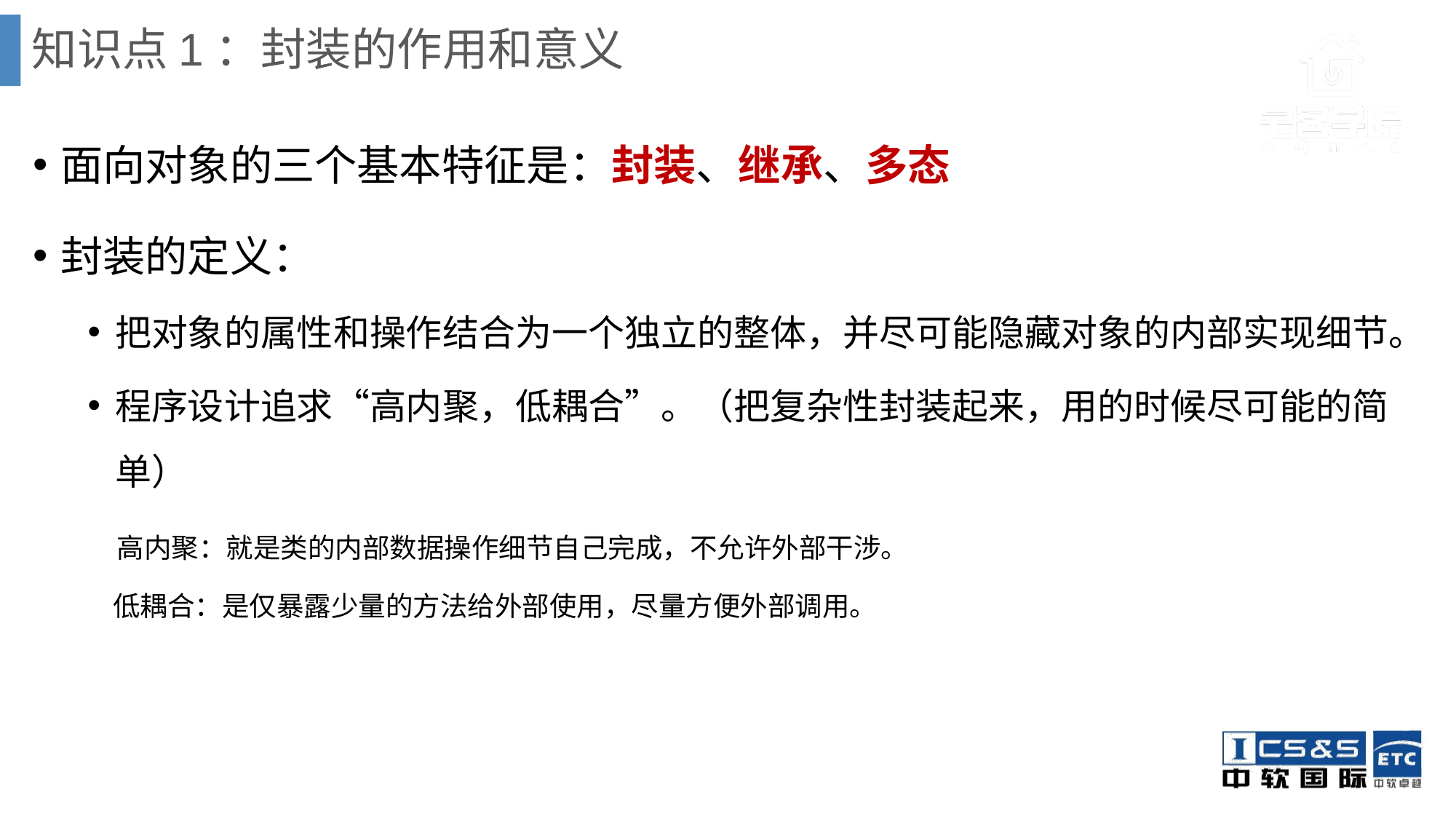

# 知识点1：封装的作用和意义
面向对象的三个基本特征是：封装、继承、多态
封装的定义：
把对象的属性和操作结合为一个独立的整体，并尽可能隐藏对象的内部实现细节。
程序设计追求“高内聚，低耦合”。（把复杂性封装起来，用的时候尽可能的简单）
   高内聚：就是类的内部数据操作细节自己完成，不允许外部干涉。
   低耦合：是仅暴露少量的方法给外部使用，尽量方便外部调用。